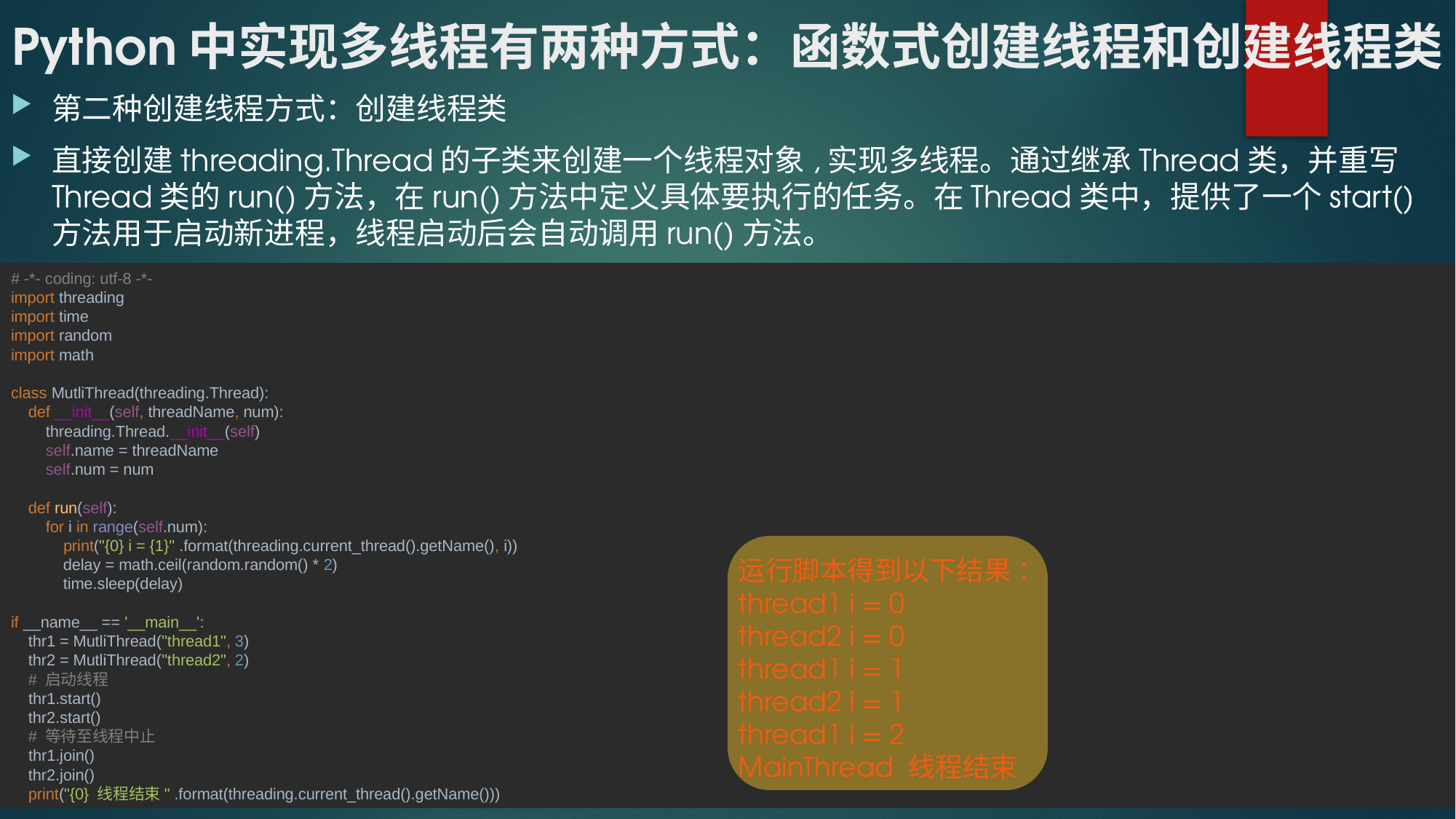

# Python中实现多线程有两种方式：函数式创建线程和创建线程类
第二种创建线程方式：创建线程类
直接创建threading.Thread的子类来创建一个线程对象,实现多线程。通过继承Thread类，并重写Thread类的run()方法，在run()方法中定义具体要执行的任务。在Thread类中，提供了一个start()方法用于启动新进程，线程启动后会自动调用run()方法。

# -*- coding: utf-8 -*- import threading import time import random import math class MutliThread(threading.Thread): def __init__(self, threadName, num): threading.Thread.__init__(self) self.name = threadName self.num = num def run(self): for i in range(self.num): print("{0} i = {1}" .format(threading.current_thread().getName(), i)) delay = math.ceil(random.random() * 2) time.sleep(delay) if __name__ == '__main__': thr1 = MutliThread("thread1", 3) thr2 = MutliThread("thread2", 2) # 启动线程 thr1.start() thr2.start() # 等待至线程中止 thr1.join() thr2.join() print("{0} 线程结束" .format(threading.current_thread().getName()))

运行脚本得到以下结果 ：
thread1 i = 0
thread2 i = 0
thread1 i = 1
thread2 i = 1
thread1 i = 2
MainThread 线程结束